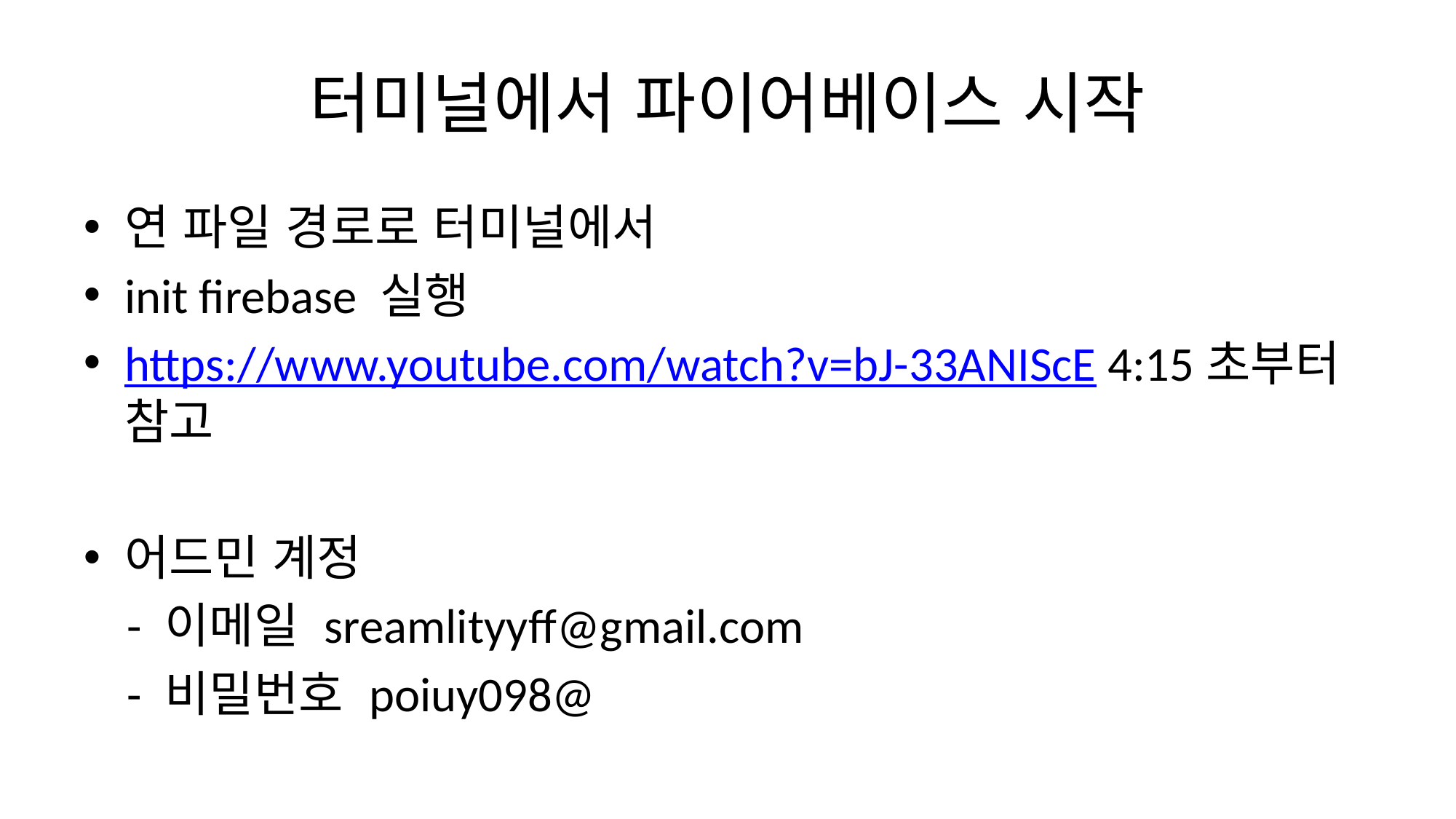

# 터미널에서 파이어베이스 시작
연 파일 경로로 터미널에서
init firebase 실행
https://www.youtube.com/watch?v=bJ-33ANIScE 4:15초부터 참고

어드민 계정
    - 이메일 sreamlityyff@gmail.com
    - 비밀번호 poiuy098@